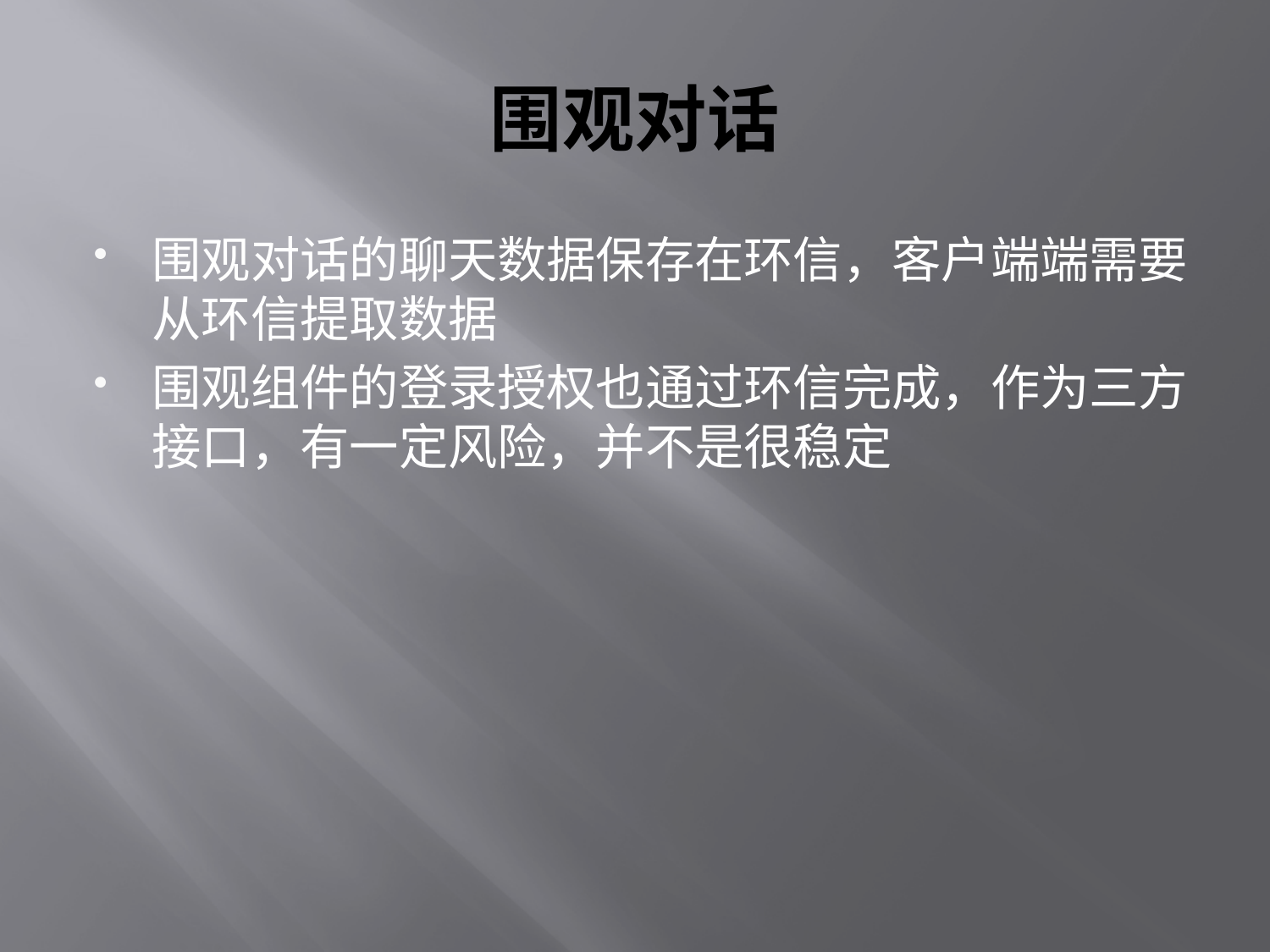

# 围观对话
围观对话的聊天数据保存在环信，客户端端需要从环信提取数据
围观组件的登录授权也通过环信完成，作为三方接口，有一定风险，并不是很稳定